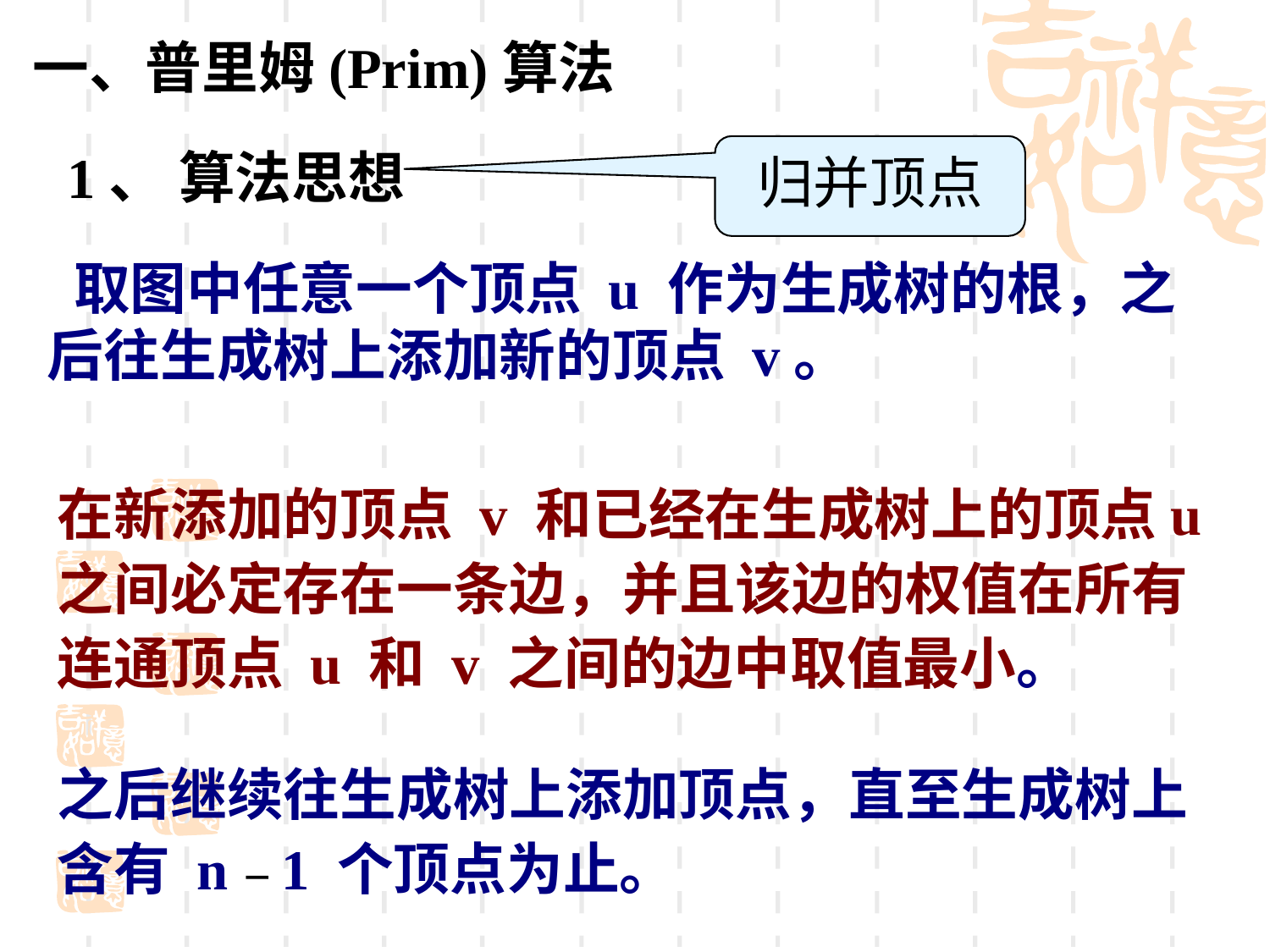

一、普里姆(Prim)算法
1、 算法思想
归并顶点
 取图中任意一个顶点 u 作为生成树的根，之后往生成树上添加新的顶点 v。
在新添加的顶点 v 和已经在生成树上的顶点u 之间必定存在一条边，并且该边的权值在所有连通顶点 u 和 v 之间的边中取值最小。
之后继续往生成树上添加顶点，直至生成树上含有 n－1 个顶点为止。